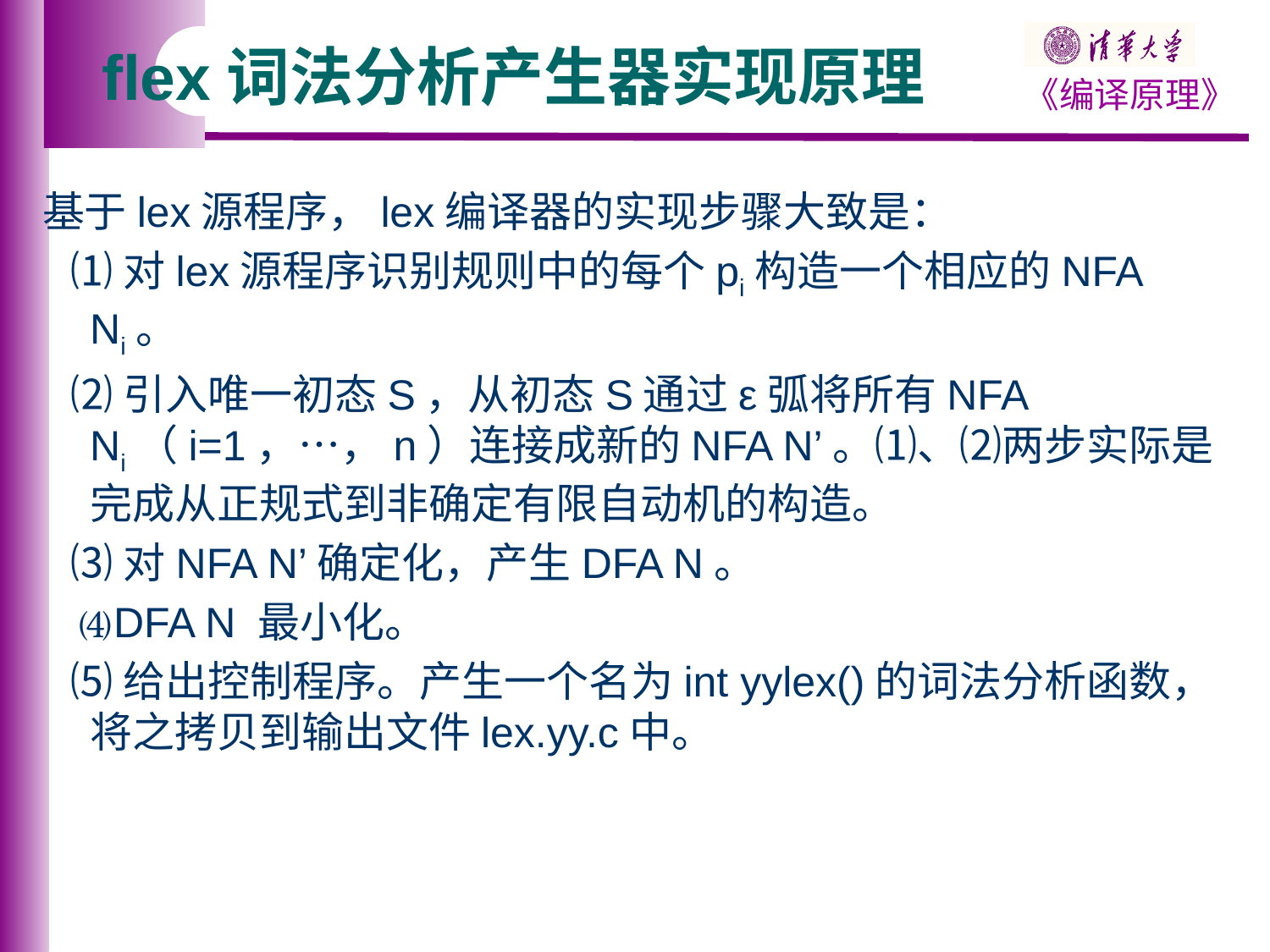

# flex词法分析产生器实现原理
基于lex源程序，lex编译器的实现步骤大致是：
   ⑴对lex源程序识别规则中的每个pi构造一个相应的NFA Ni。
   ⑵引入唯一初态S，从初态S通过ε弧将所有NFA Ni（i=1，…，n）连接成新的NFA N’。⑴、⑵两步实际是完成从正规式到非确定有限自动机的构造。
   ⑶对NFA N’确定化，产生DFA N。
   ⑷DFA N 最小化。
   ⑸给出控制程序。产生一个名为int yylex()的词法分析函数，将之拷贝到输出文件lex.yy.c中。